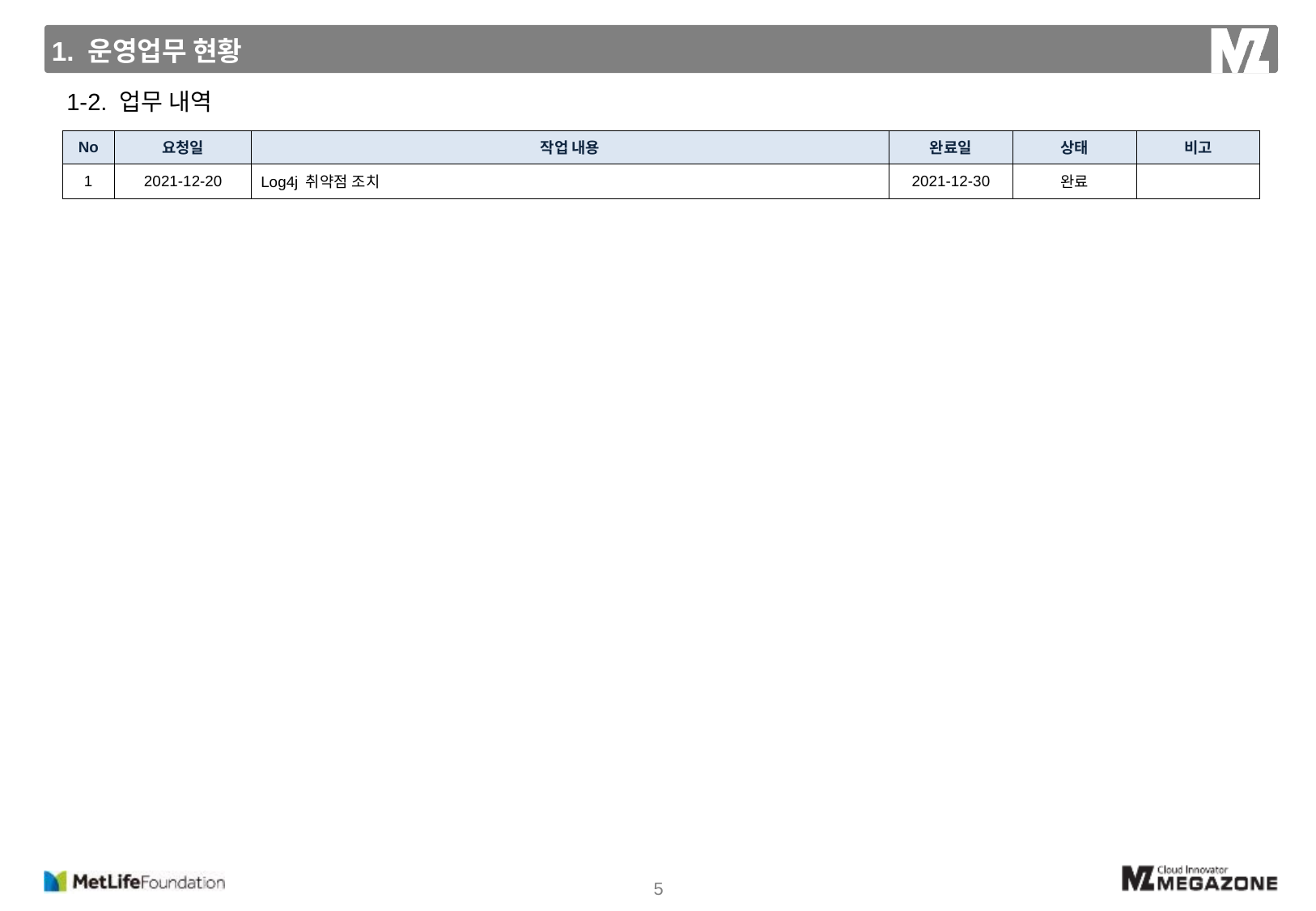

1. 운영업무 현황
1-2. 업무 내역
| No | 요청일 | 작업 내용 | 완료일 | 상태 | 비고 |
| --- | --- | --- | --- | --- | --- |
| 1 | 2021-12-20 | Log4j 취약점 조치 | 2021-12-30 | 완료 |  |
5